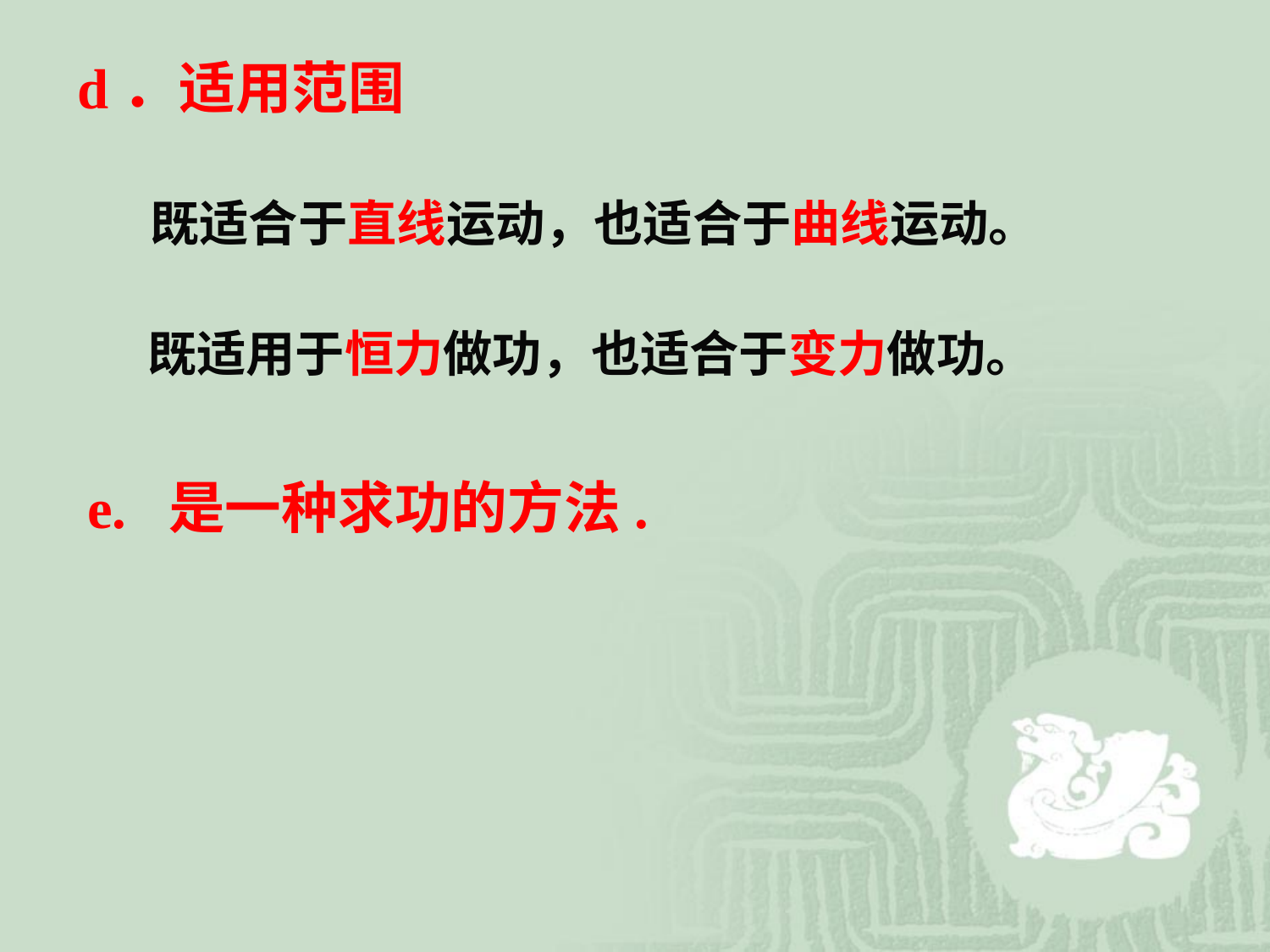

d．适用范围
 既适合于直线运动，也适合于曲线运动。
既适用于恒力做功，也适合于变力做功。
e.  是一种求功的方法.